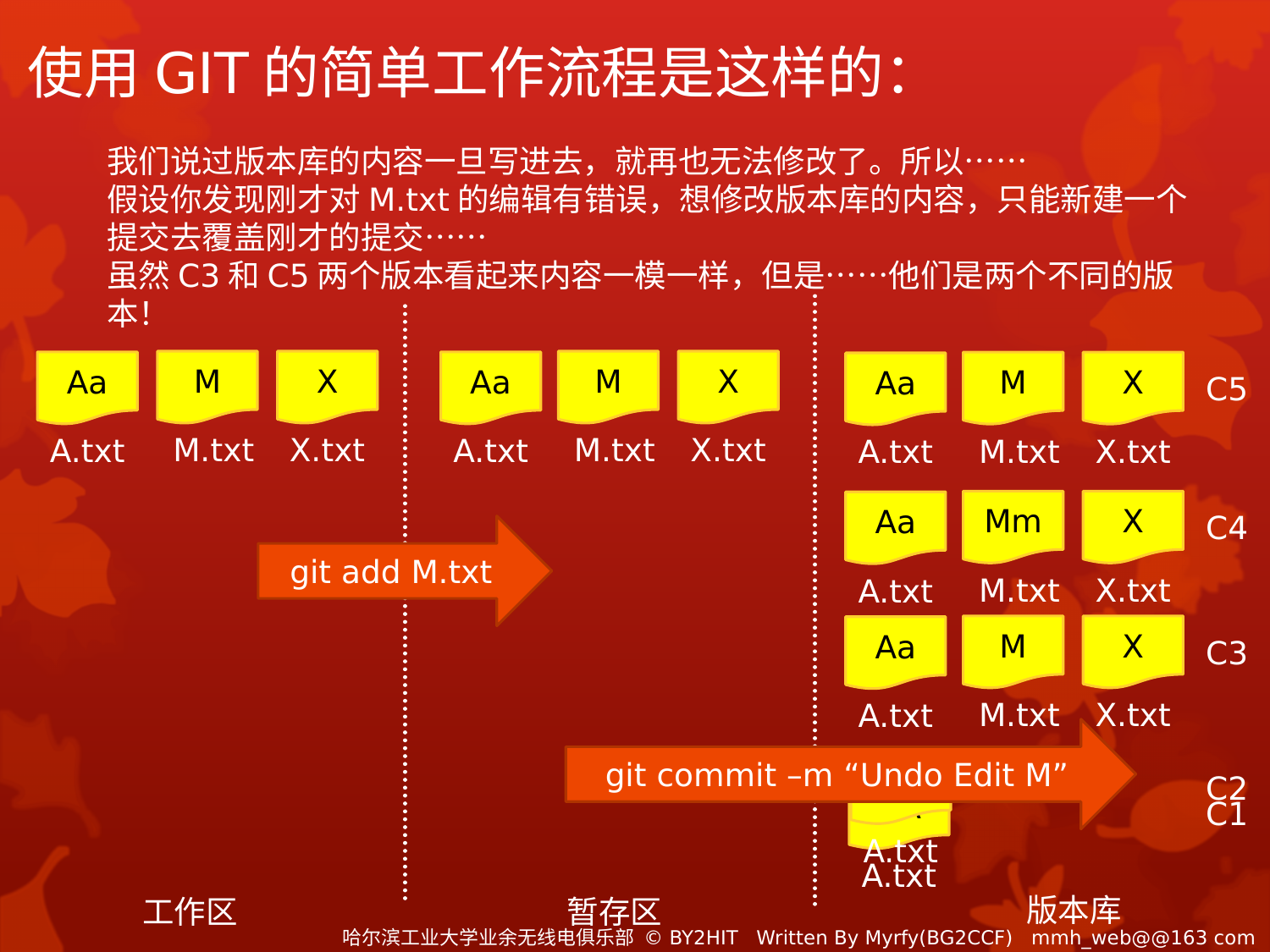

# 使用GIT的简单工作流程是这样的：
我们说过版本库的内容一旦写进去，就再也无法修改了。所以……
假设你发现刚才对M.txt的编辑有错误，想修改版本库的内容，只能新建一个提交去覆盖刚才的提交……
虽然C3和C5两个版本看起来内容一模一样，但是……他们是两个不同的版本！
M
M.txt
X
X.txt
M
M.txt
X
X.txt
Aa
A.txt
Aa
A.txt
M
M.txt
X
X.txt
Aa
A.txt
C5
Mm
M.txt
X
X.txt
Aa
A.txt
C4
git add M.txt
M
M.txt
X
X.txt
Aa
A.txt
C3
git commit –m “Undo Edit M”
Aa
A.txt
C2
AA
A.txt
C1
版本库
工作区
暂存区